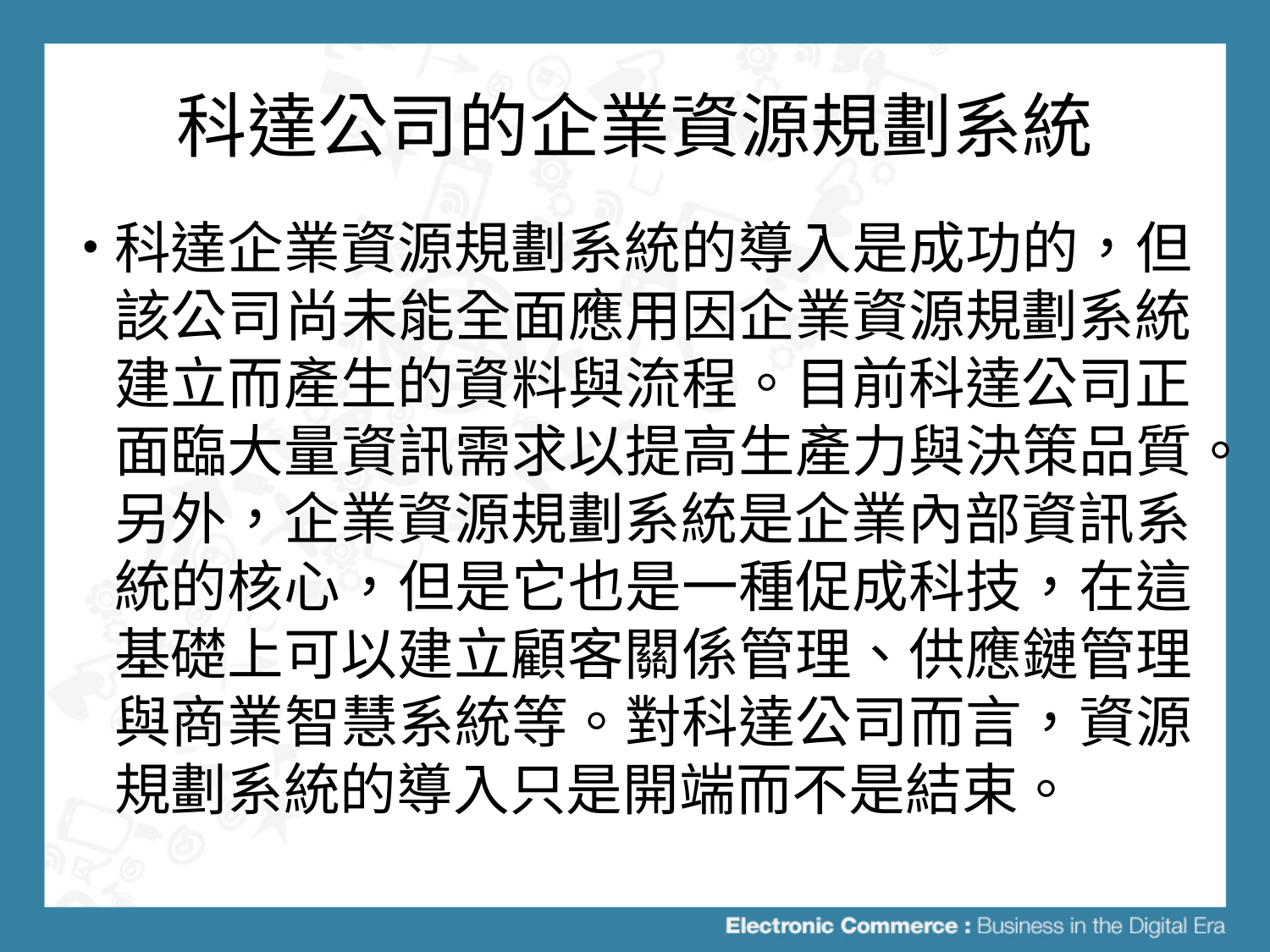

# 科達公司的企業資源規劃系統
科達企業資源規劃系統的導入是成功的，但該公司尚未能全面應用因企業資源規劃系統建立而產生的資料與流程。目前科達公司正面臨大量資訊需求以提高生產力與決策品質。另外，企業資源規劃系統是企業內部資訊系統的核心，但是它也是一種促成科技，在這基礎上可以建立顧客關係管理、供應鏈管理與商業智慧系統等。對科達公司而言，資源規劃系統的導入只是開端而不是結束。